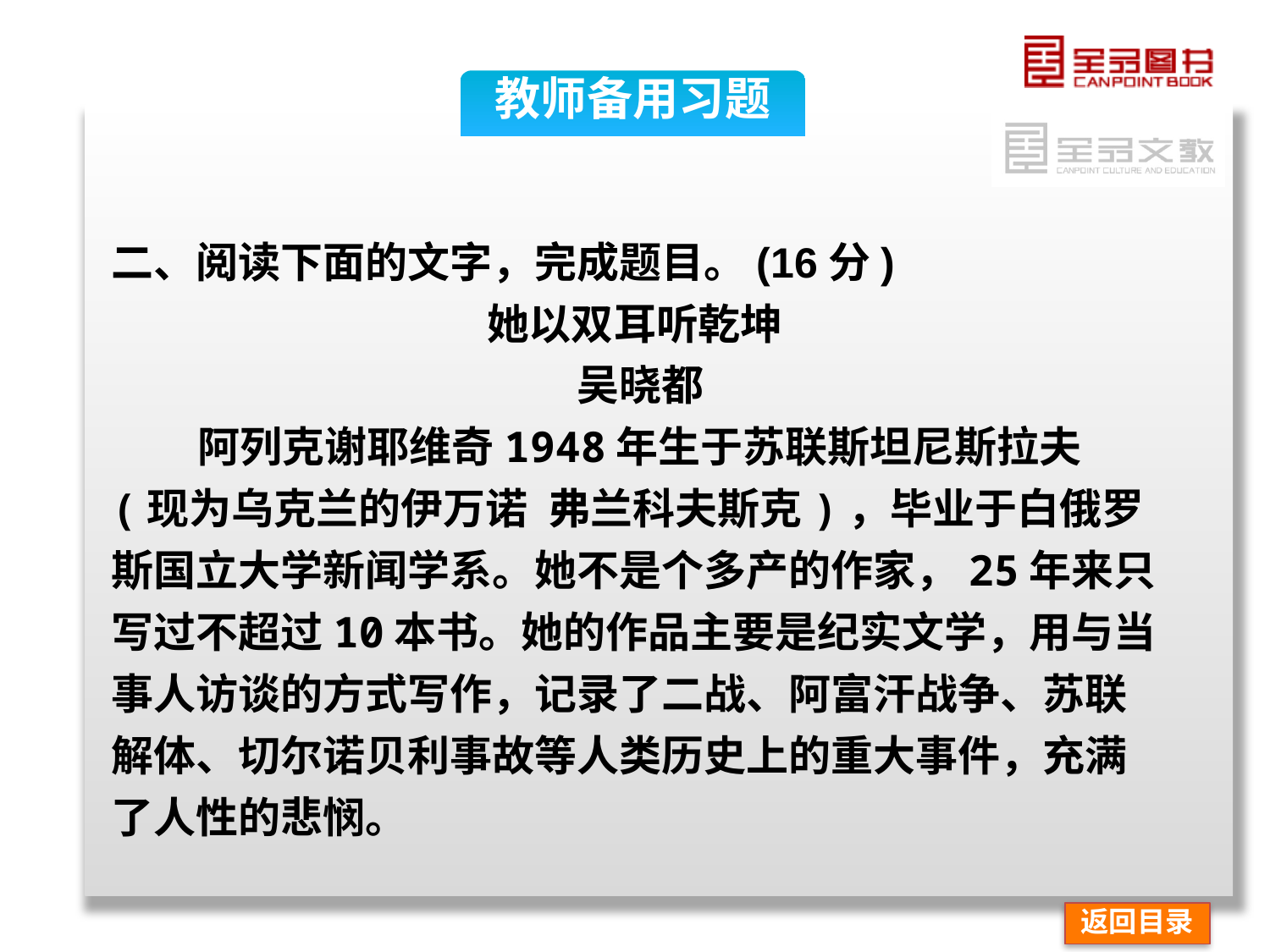

教师备用习题
二、阅读下面的文字，完成题目。(16分)
她以双耳听乾坤
 吴晓都
阿列克谢耶维奇1948年生于苏联斯坦尼斯拉夫(现为乌克兰的伊万诺­弗兰科夫斯克)，毕业于白俄罗斯国立大学新闻学系。她不是个多产的作家，25年来只写过不超过10本书。她的作品主要是纪实文学，用与当事人访谈的方式写作，记录了二战、阿富汗战争、苏联解体、切尔诺贝利事故等人类历史上的重大事件，充满了人性的悲悯。
返回目录